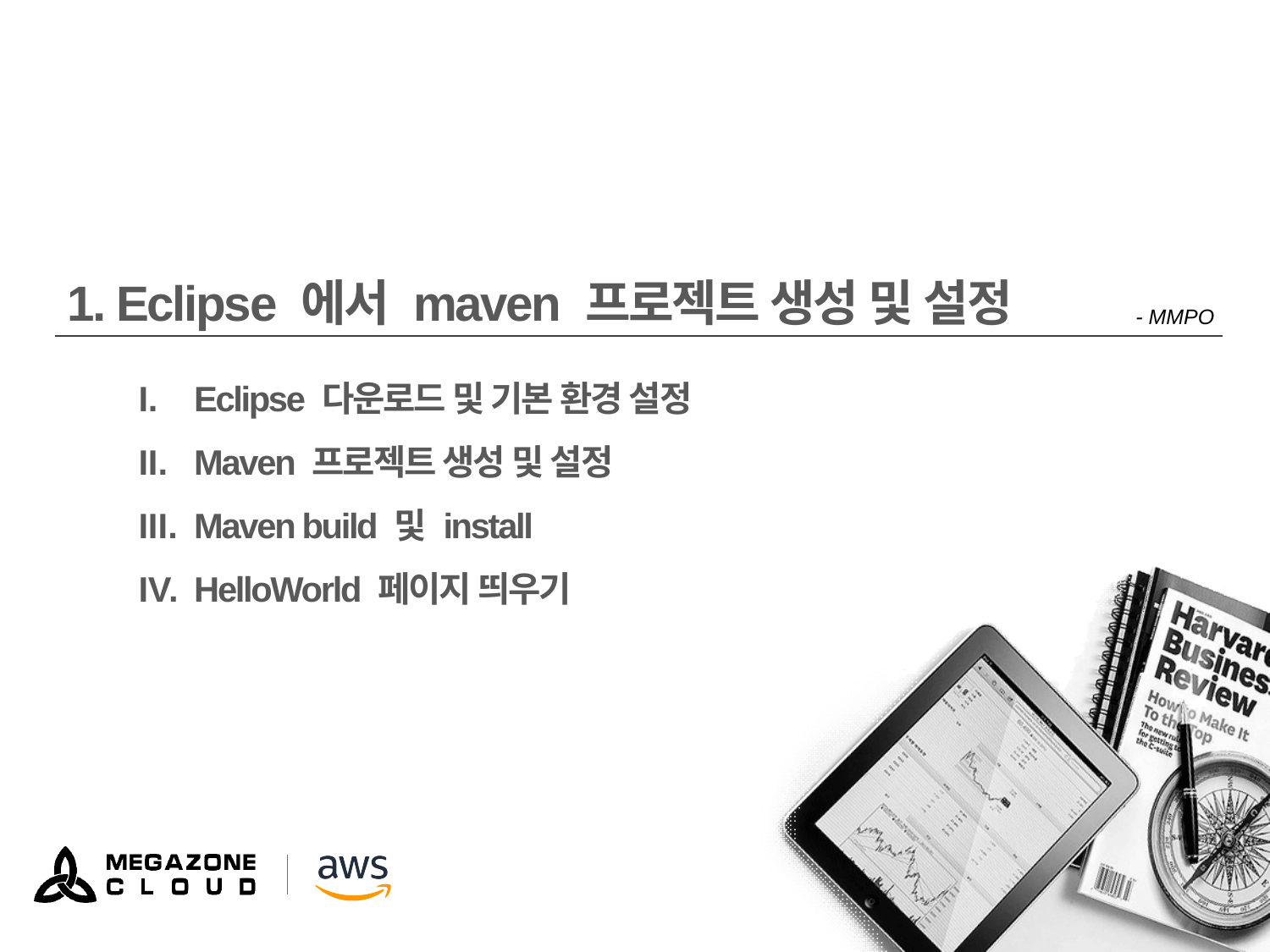

1. Eclipse 에서 maven 프로젝트 생성 및 설정
Eclipse 다운로드 및 기본 환경 설정
Maven 프로젝트 생성 및 설정
Maven build 및 install
HelloWorld 페이지 띄우기